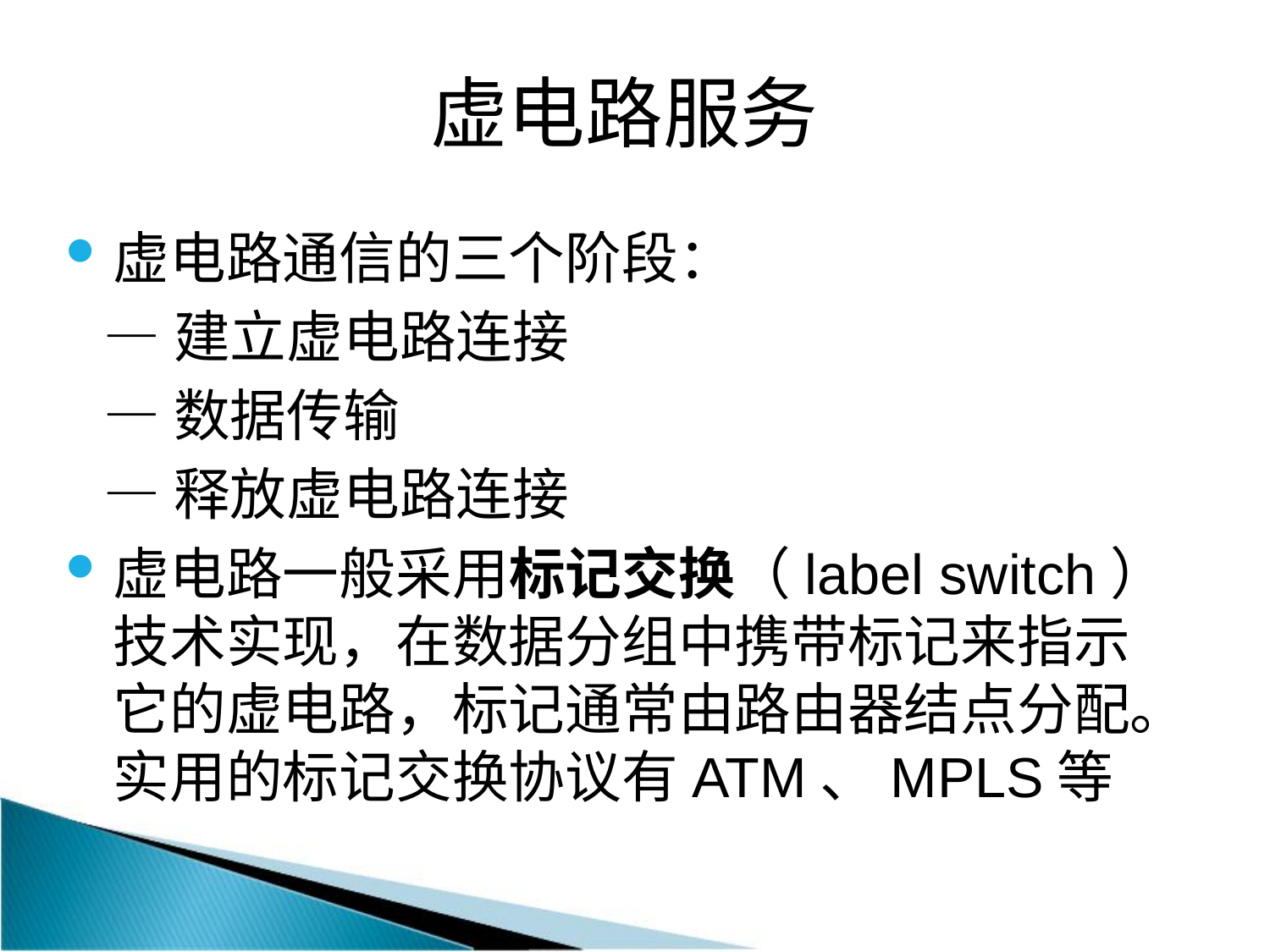

# 虚电路服务
虚电路通信的三个阶段：
   —建立虚电路连接
   —数据传输
   —释放虚电路连接
虚电路一般采用标记交换（label switch）技术实现，在数据分组中携带标记来指示它的虚电路，标记通常由路由器结点分配。实用的标记交换协议有ATM、MPLS等